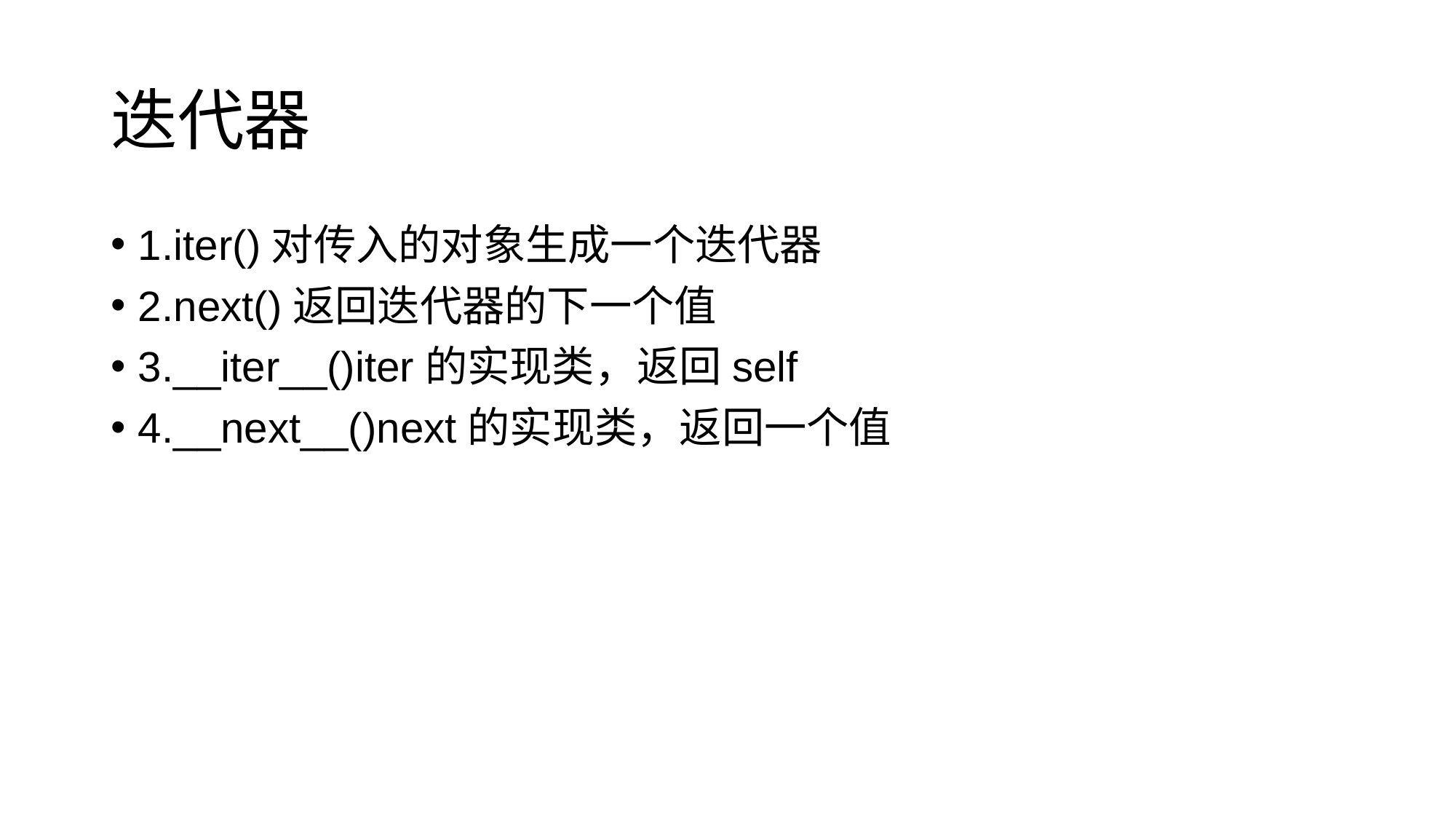

# 迭代器
1.iter()对传入的对象生成一个迭代器
2.next()返回迭代器的下一个值
3.__iter__()iter的实现类，返回self
4.__next__()next的实现类，返回一个值